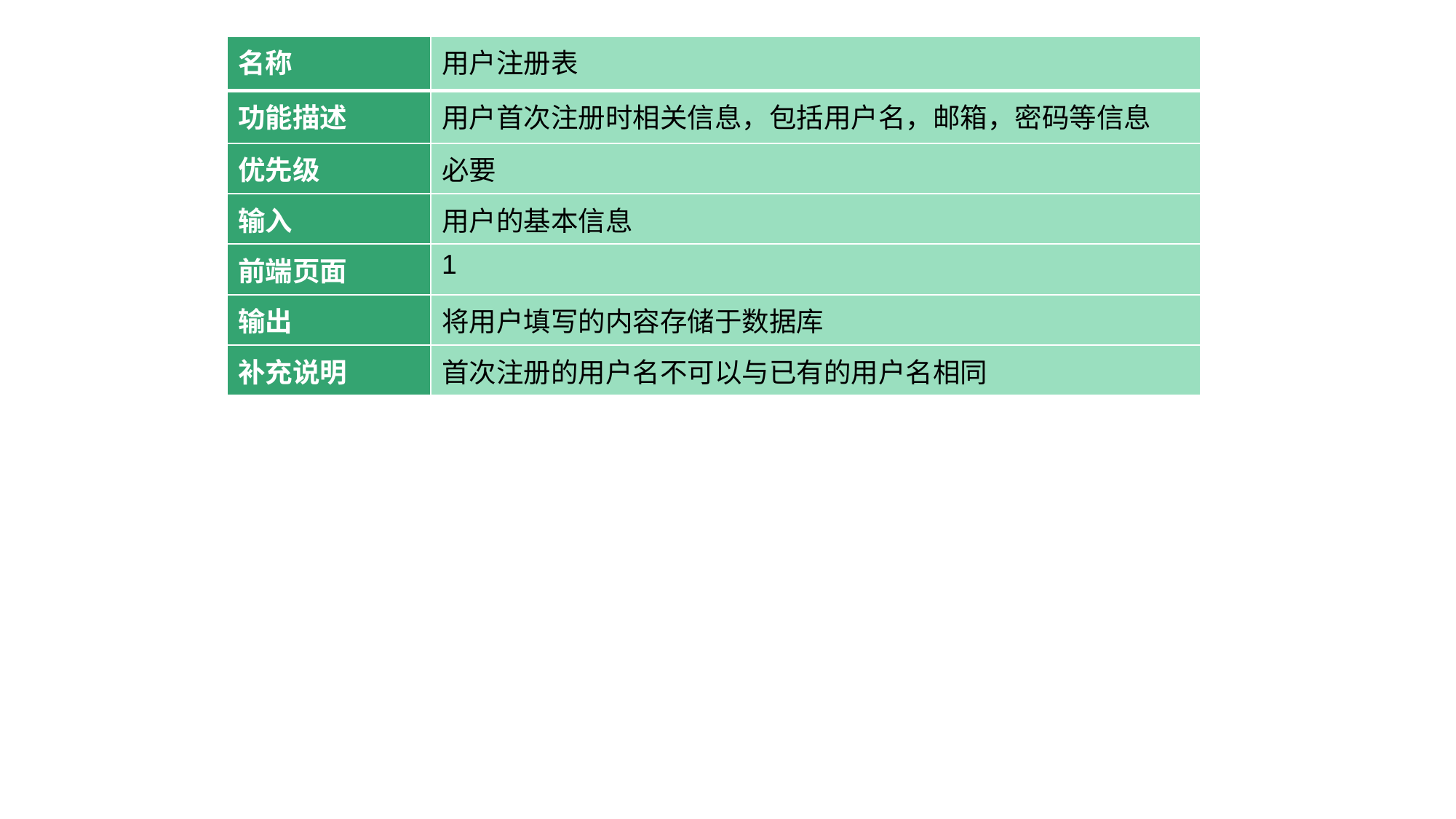

| 名称 | 用户注册表 |
| --- | --- |
| 功能描述 | 用户首次注册时相关信息，包括用户名，邮箱，密码等信息 |
| 优先级 | 必要 |
| 输入 | 用户的基本信息 |
| 前端页面 | 1 |
| 输出 | 将用户填写的内容存储于数据库 |
| 补充说明 | 首次注册的用户名不可以与已有的用户名相同 |